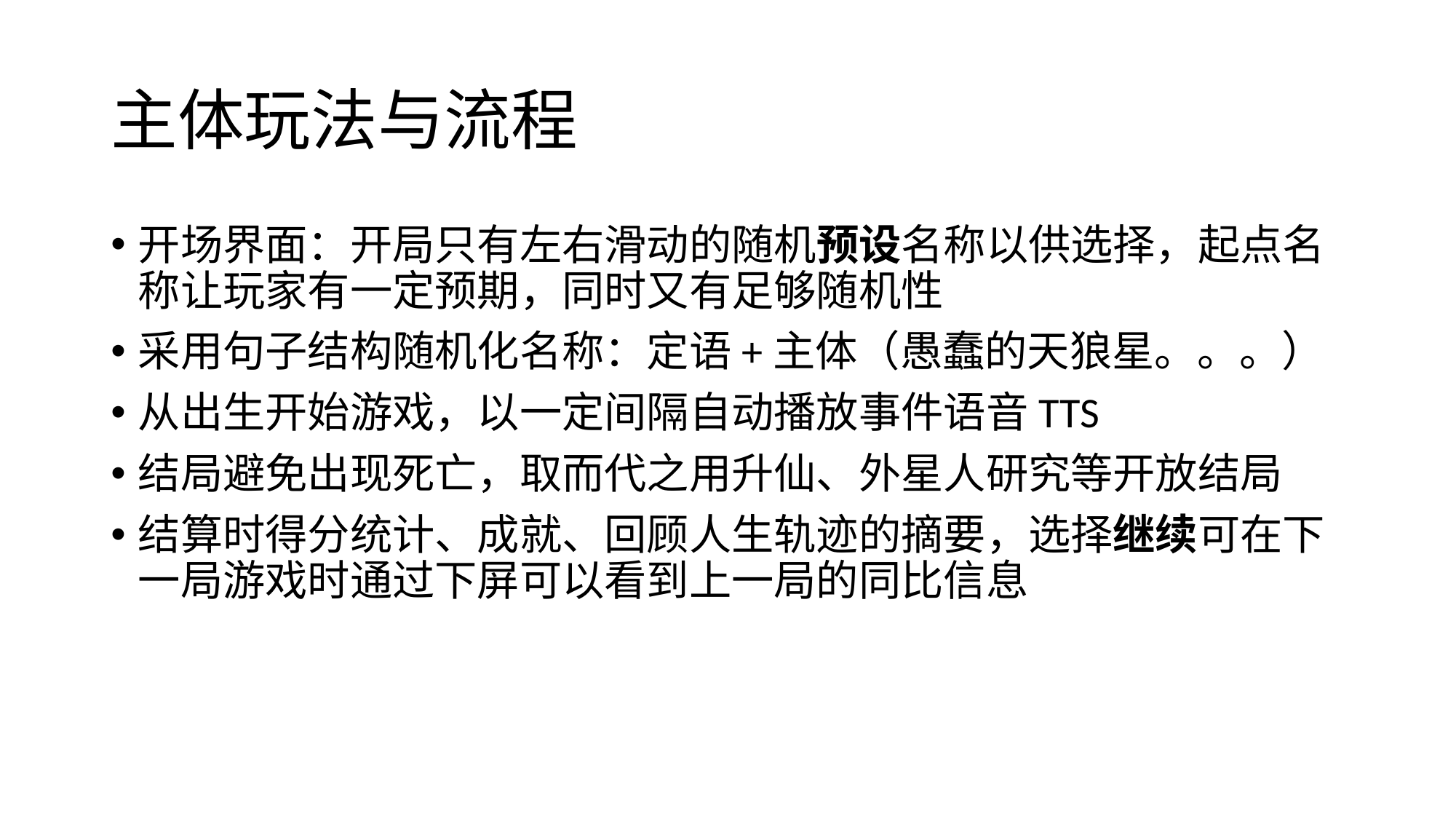

# 主体玩法与流程
开场界面：开局只有左右滑动的随机预设名称以供选择，起点名称让玩家有一定预期，同时又有足够随机性
采用句子结构随机化名称：定语+主体（愚蠢的天狼星。。。）
从出生开始游戏，以一定间隔自动播放事件语音TTS
结局避免出现死亡，取而代之用升仙、外星人研究等开放结局
结算时得分统计、成就、回顾人生轨迹的摘要，选择继续可在下一局游戏时通过下屏可以看到上一局的同比信息